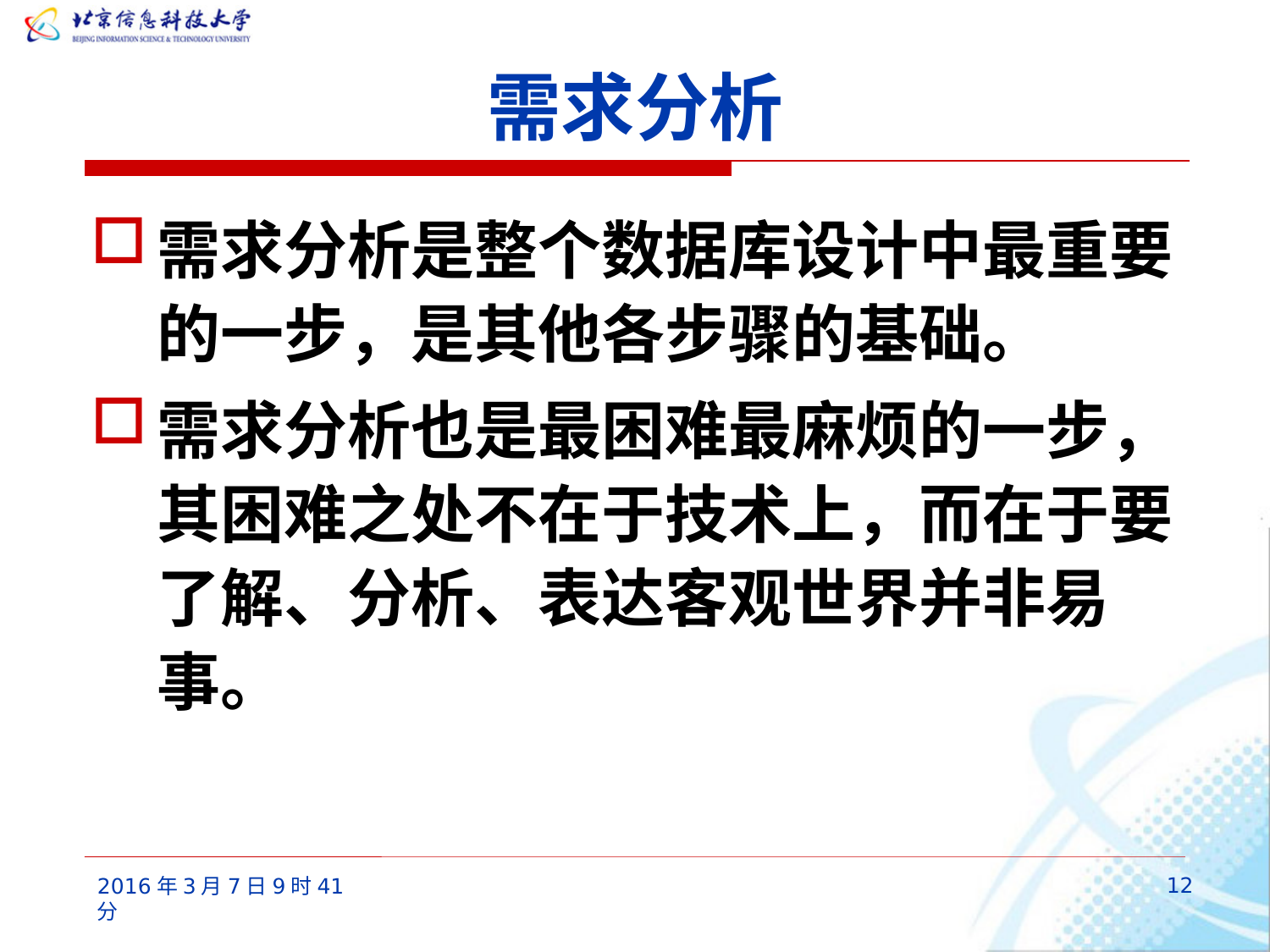

# 需求分析
需求分析是整个数据库设计中最重要的一步，是其他各步骤的基础。
需求分析也是最困难最麻烦的一步，其困难之处不在于技术上，而在于要了解、分析、表达客观世界并非易事。
2016年3月7日9时41分